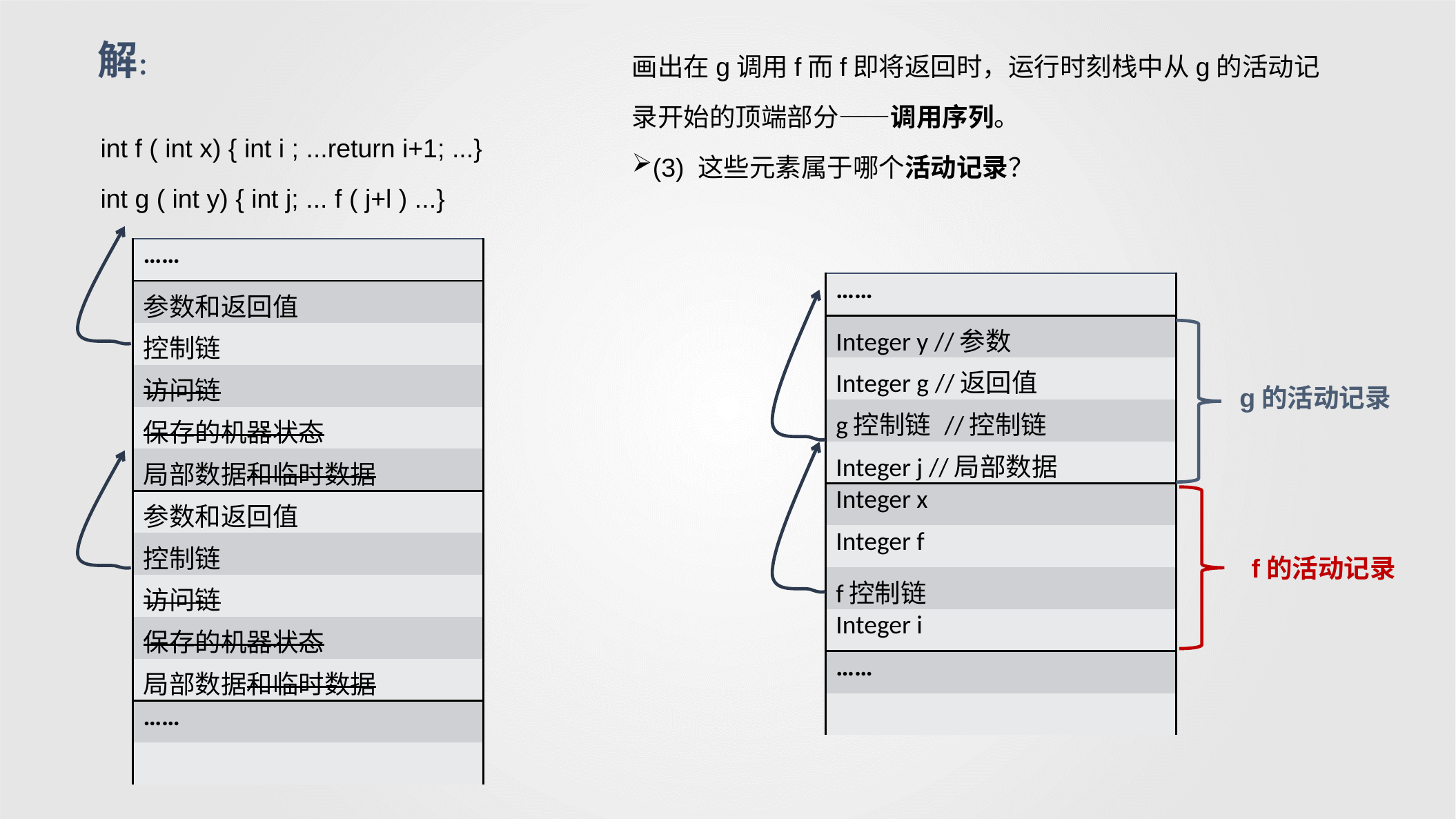

画出在g调用f而f即将返回时，运行时刻栈中从g的活动记录开始的顶端部分——调用序列。
(3) 这些元素属于哪个活动记录？

解：
int f ( int x) { int i ; ...return i+1; ...}
int g ( int y) { int j; ... f ( j+l ) ...}

| …… |
| --- |
| 参数和返回值 |
| 控制链 |
| 访问链 |
| 保存的机器状态 |
| 局部数据和临时数据 |
| 参数和返回值 |
| 控制链 |
| 访问链 |
| 保存的机器状态 |
| 局部数据和临时数据 |
| …… |
|  |
| …… |
| --- |
| Integer y //参数 |
| Integer g //返回值 |
| g控制链 //控制链 |
| Integer j //局部数据 |
| Integer x |
| Integer f |
| f控制链 |
| Integer i |
| …… |
|  |

g的活动记录

f的活动记录